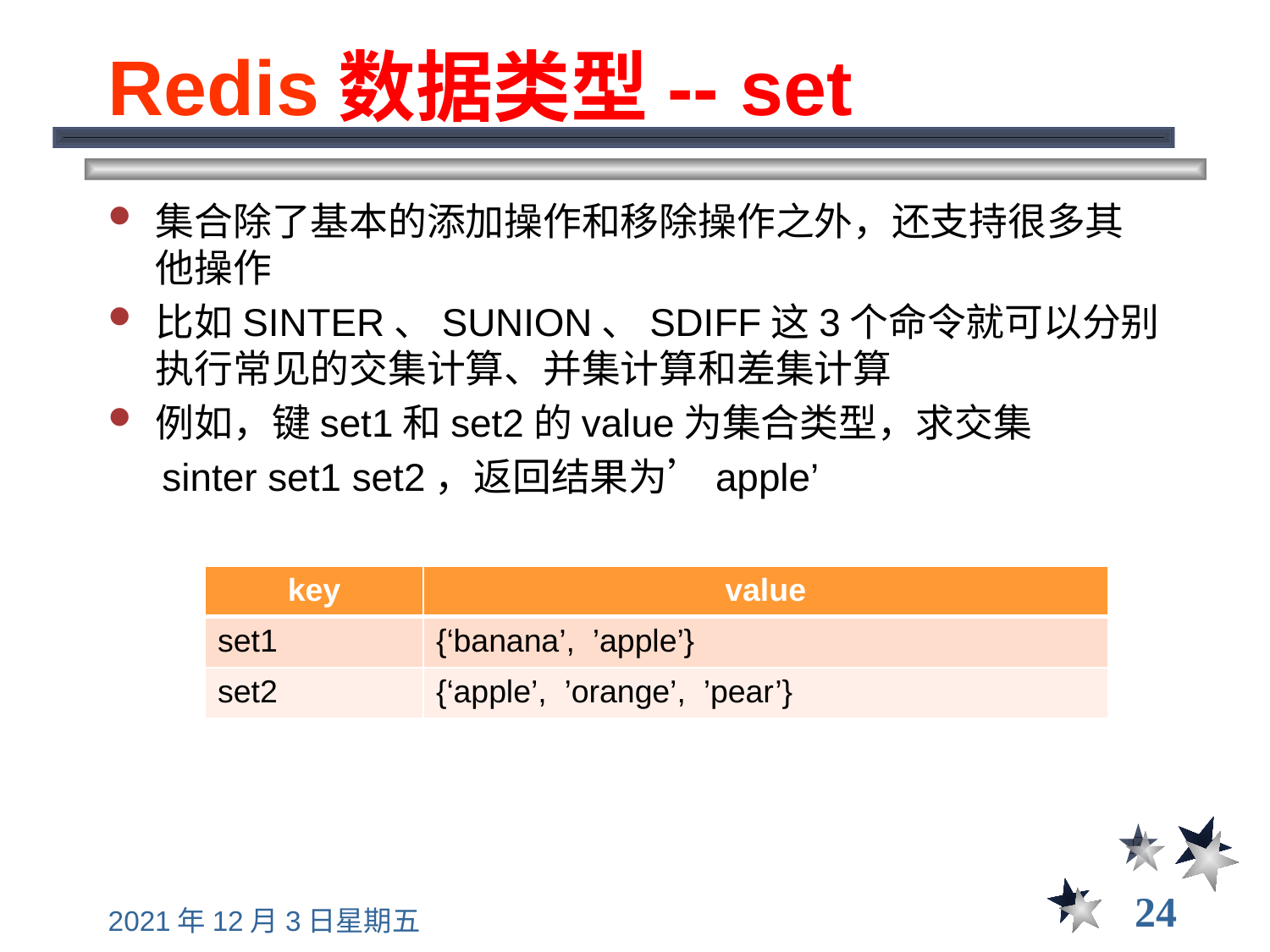

# Redis数据类型-- set
集合除了基本的添加操作和移除操作之外，还支持很多其他操作
比如SINTER、SUNION、SDIFF这3个命令就可以分别执行常见的交集计算、并集计算和差集计算
例如，键set1和set2的value为集合类型，求交集
     sinter set1 set2，返回结果为’apple’

| key | value |
| --- | --- |
| set1 | {‘banana’, ’apple’} |
| set2 | {‘apple’, ’orange’, ’pear’} |
24
2021年12月3日星期五
大数据管理----前言